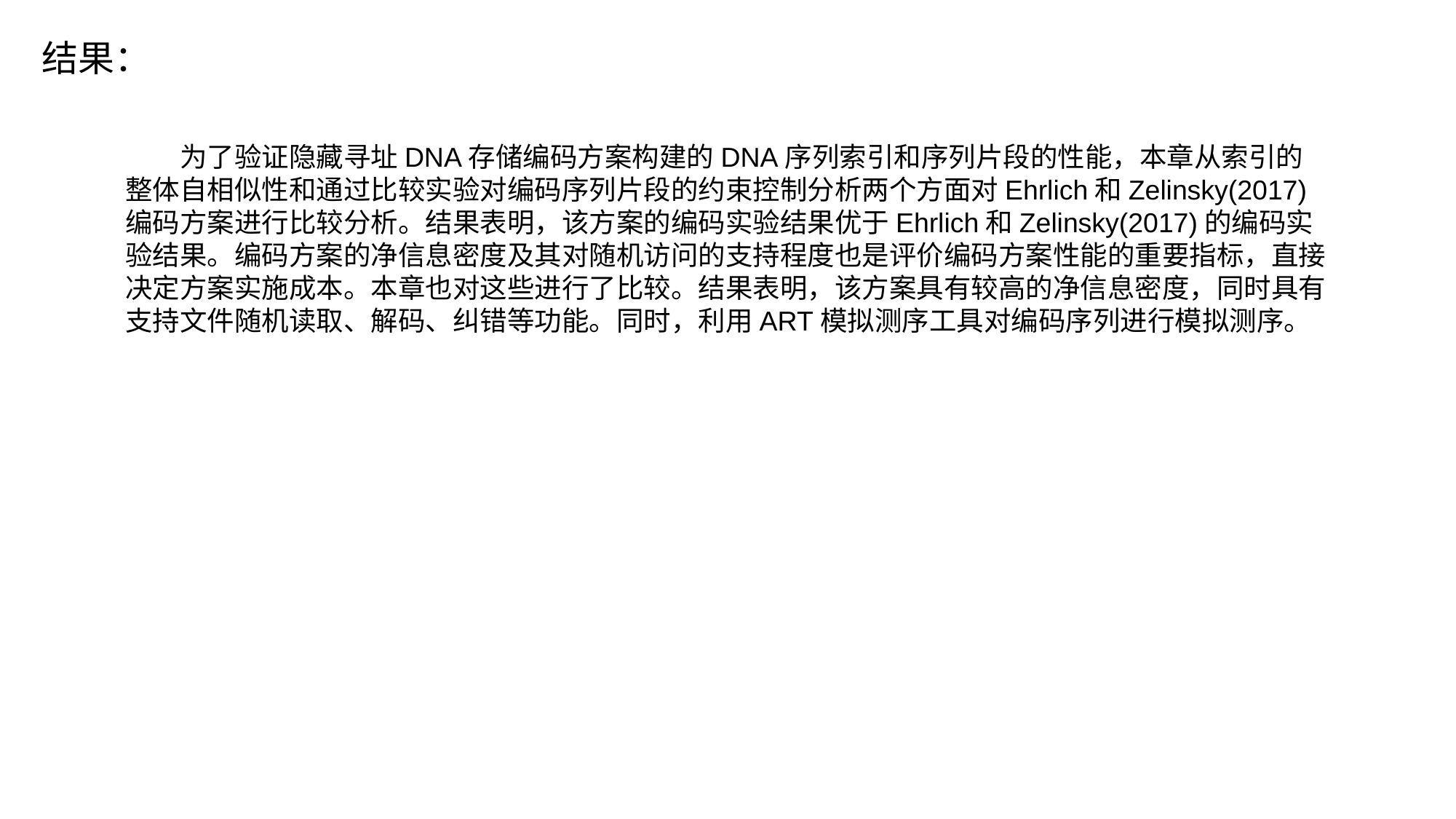

结果：
为了验证隐藏寻址DNA存储编码方案构建的DNA序列索引和序列片段的性能，本章从索引的整体自相似性和通过比较实验对编码序列片段的约束控制分析两个方面对Ehrlich和Zelinsky(2017)编码方案进行比较分析。结果表明，该方案的编码实验结果优于Ehrlich和Zelinsky(2017)的编码实验结果。编码方案的净信息密度及其对随机访问的支持程度也是评价编码方案性能的重要指标，直接决定方案实施成本。本章也对这些进行了比较。结果表明，该方案具有较高的净信息密度，同时具有支持文件随机读取、解码、纠错等功能。同时，利用ART模拟测序工具对编码序列进行模拟测序。